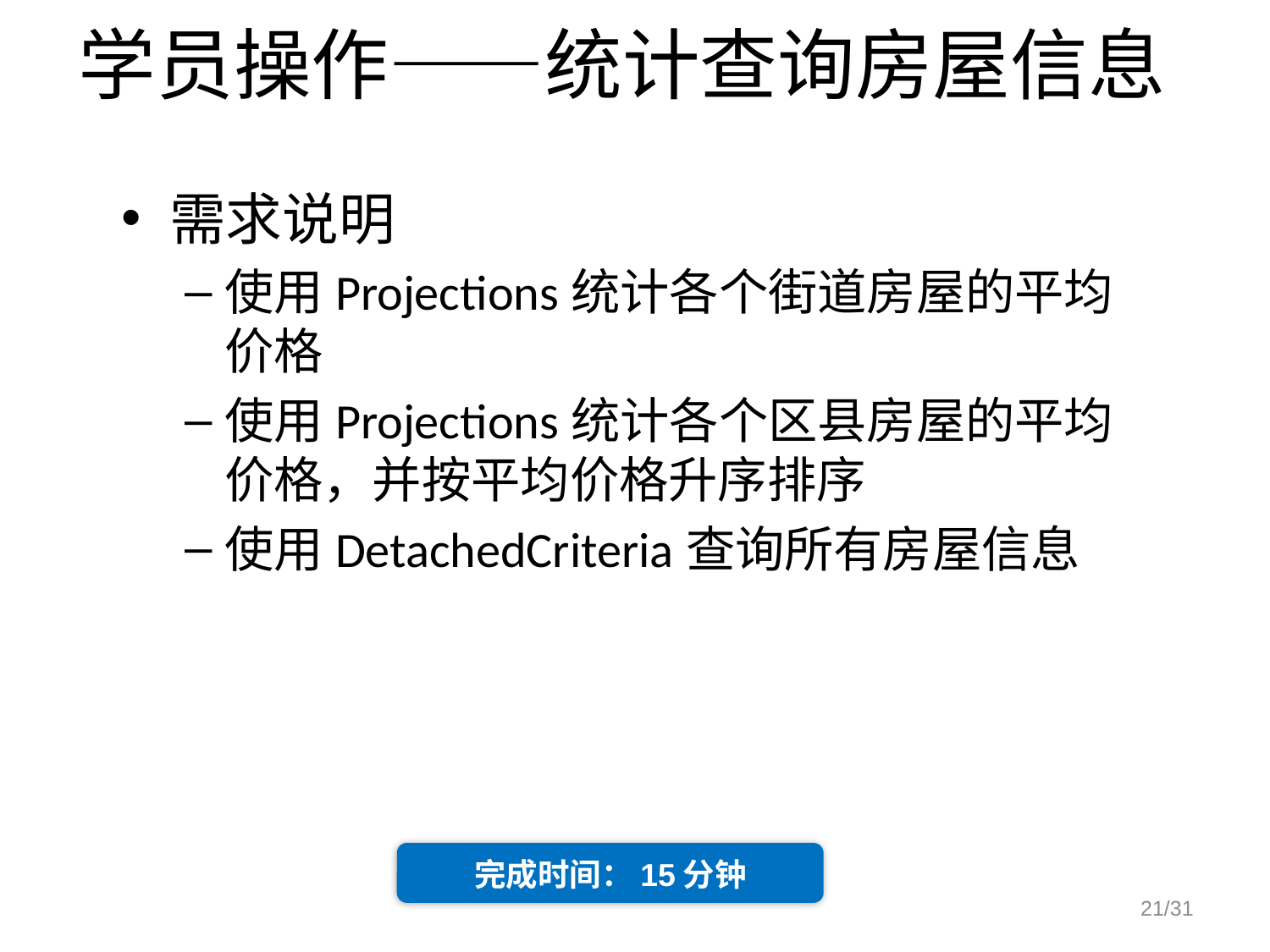

# 学员操作——统计查询房屋信息
需求说明
使用Projections统计各个街道房屋的平均价格
使用Projections统计各个区县房屋的平均价格，并按平均价格升序排序
使用DetachedCriteria查询所有房屋信息

完成时间：15分钟
21/31